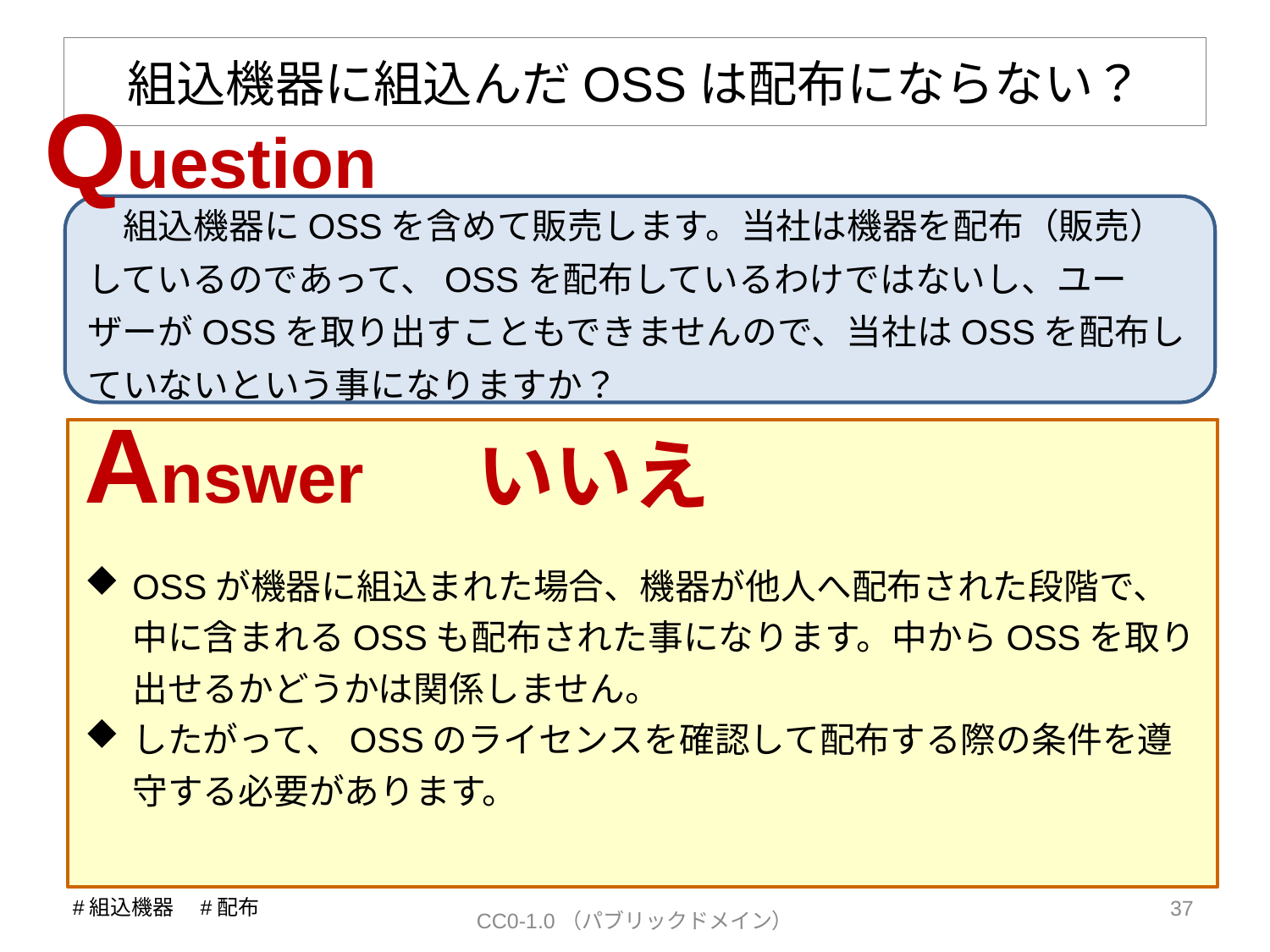

# 組込機器に組込んだOSSは配布にならない？
Question
　組込機器にOSSを含めて販売します。当社は機器を配布（販売）しているのであって、OSSを配布しているわけではないし、ユーザーがOSSを取り出すこともできませんので、当社はOSSを配布していないという事になりますか？
Answer

いいえ
OSSが機器に組込まれた場合、機器が他人へ配布された段階で、中に含まれるOSSも配布された事になります。中からOSSを取り出せるかどうかは関係しません。
したがって、OSSのライセンスを確認して配布する際の条件を遵守する必要があります。

37
#組込機器　#配布
CC0-1.0（パブリックドメイン）